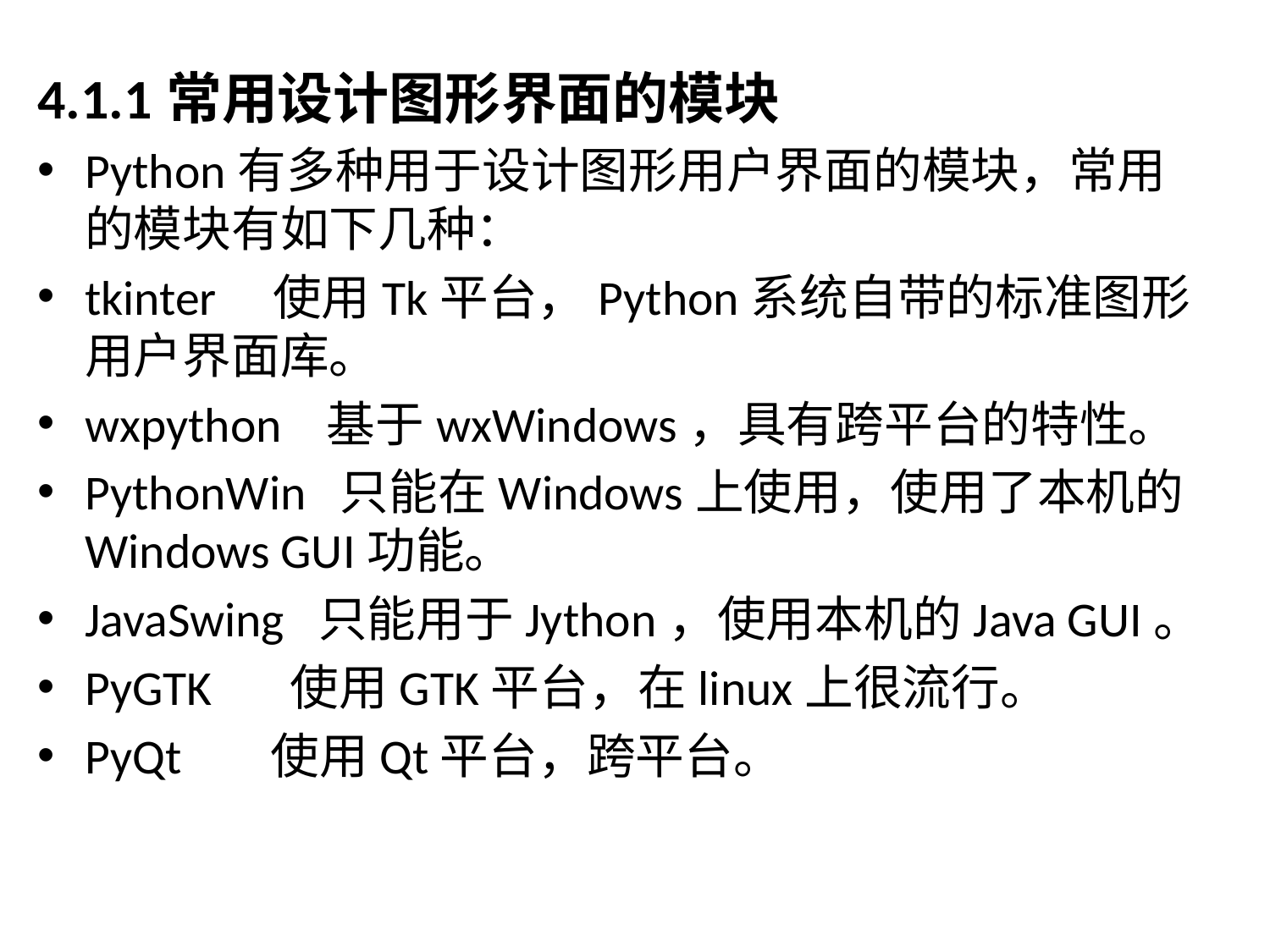

4.1.1常用设计图形界面的模块
Python有多种用于设计图形用户界面的模块，常用的模块有如下几种：
tkinter    使用Tk平台，Python系统自带的标准图形用户界面库。
wxpython   基于wxWindows，具有跨平台的特性。
PythonWin  只能在Windows上使用，使用了本机的Windows GUI功能。
JavaSwing  只能用于Jython，使用本机的Java GUI。
PyGTK      使用GTK平台，在linux上很流行。
PyQt       使用Qt平台，跨平台。